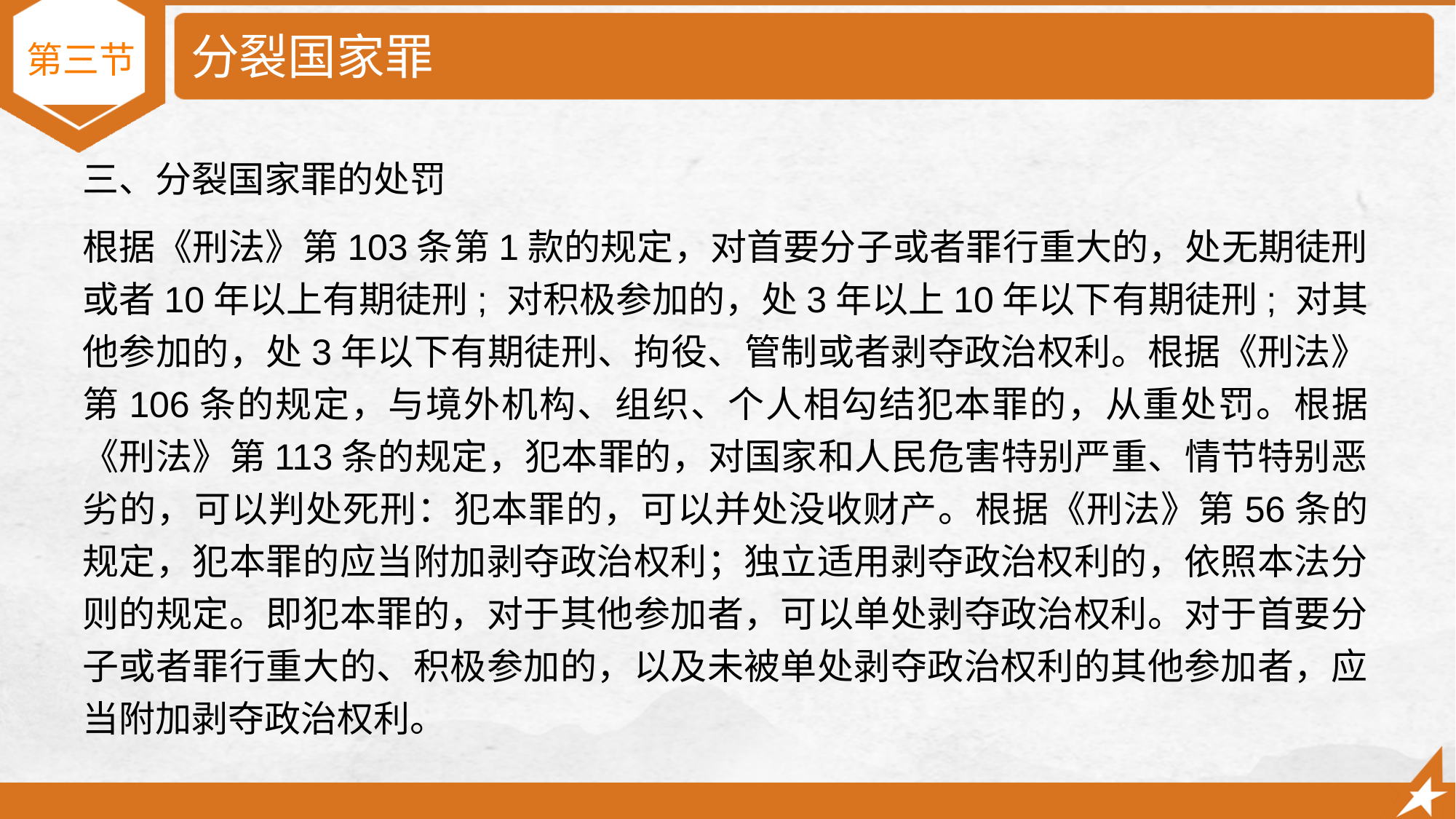

# 分裂国家罪
第三节
三、分裂国家罪的处罚
根据《刑法》第103条第1款的规定，对首要分子或者罪行重大的，处无期徒刑或者10年以上有期徒刑; 对积极参加的，处3年以上10年以下有期徒刑; 对其他参加的，处3年以下有期徒刑、拘役、管制或者剥夺政治权利。根据《刑法》第106条的规定，与境外机构、组织、个人相勾结犯本罪的，从重处罚。根据《刑法》第113条的规定，犯本罪的，对国家和人民危害特别严重、情节特别恶劣的，可以判处死刑：犯本罪的，可以并处没收财产。根据《刑法》第56条的规定，犯本罪的应当附加剥夺政治权利；独立适用剥夺政治权利的，依照本法分则的规定。即犯本罪的，对于其他参加者，可以单处剥夺政治权利。对于首要分子或者罪行重大的、积极参加的，以及未被单处剥夺政治权利的其他参加者，应当附加剥夺政治权利。